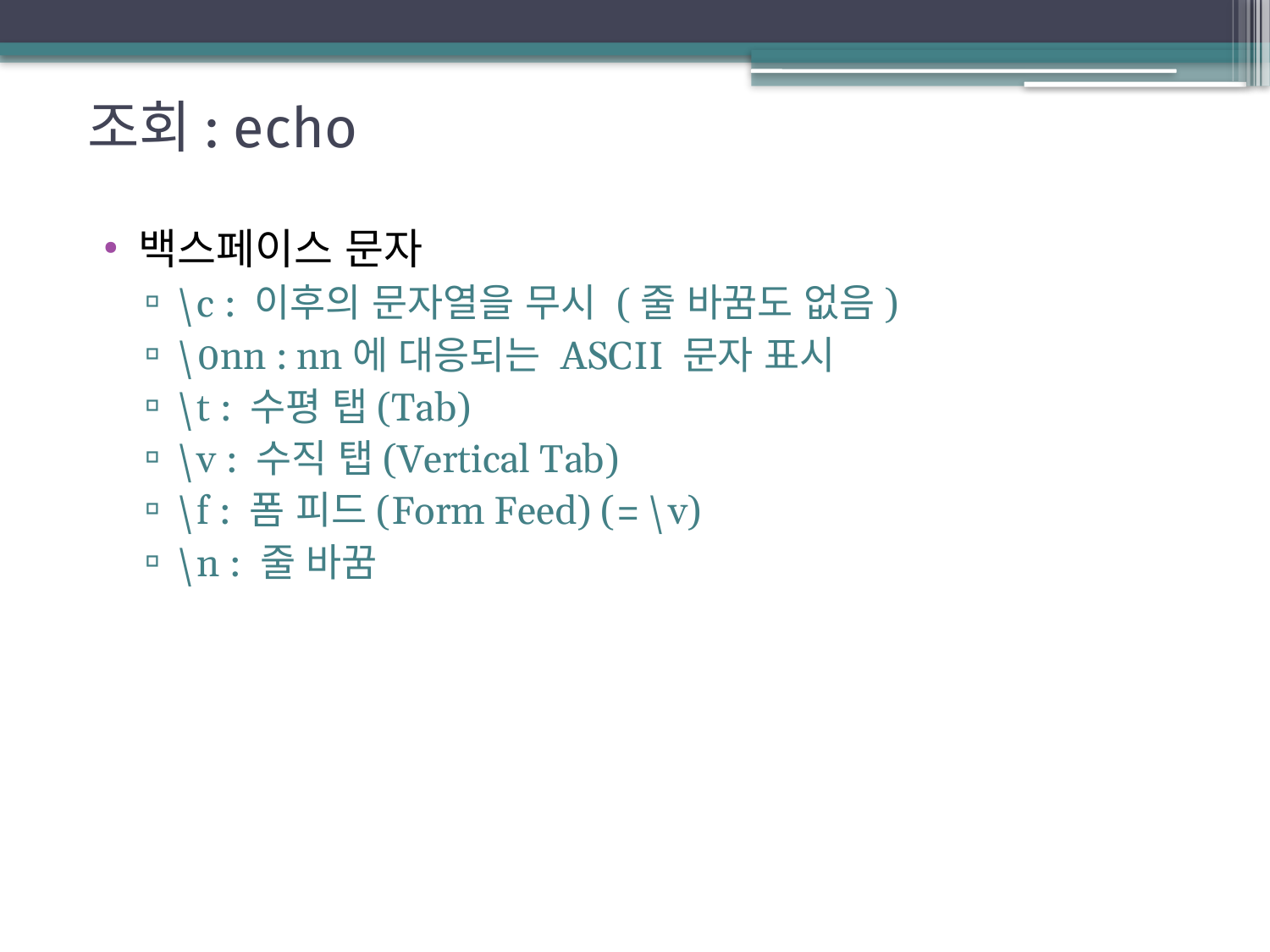

# 조회: echo
백스페이스 문자
\c : 이후의 문자열을 무시 (줄 바꿈도 없음)
\0nn : nn에 대응되는 ASCII 문자 표시
\t : 수평 탭(Tab)
\v : 수직 탭(Vertical Tab)
\f : 폼 피드(Form Feed) (= \v)
\n : 줄 바꿈